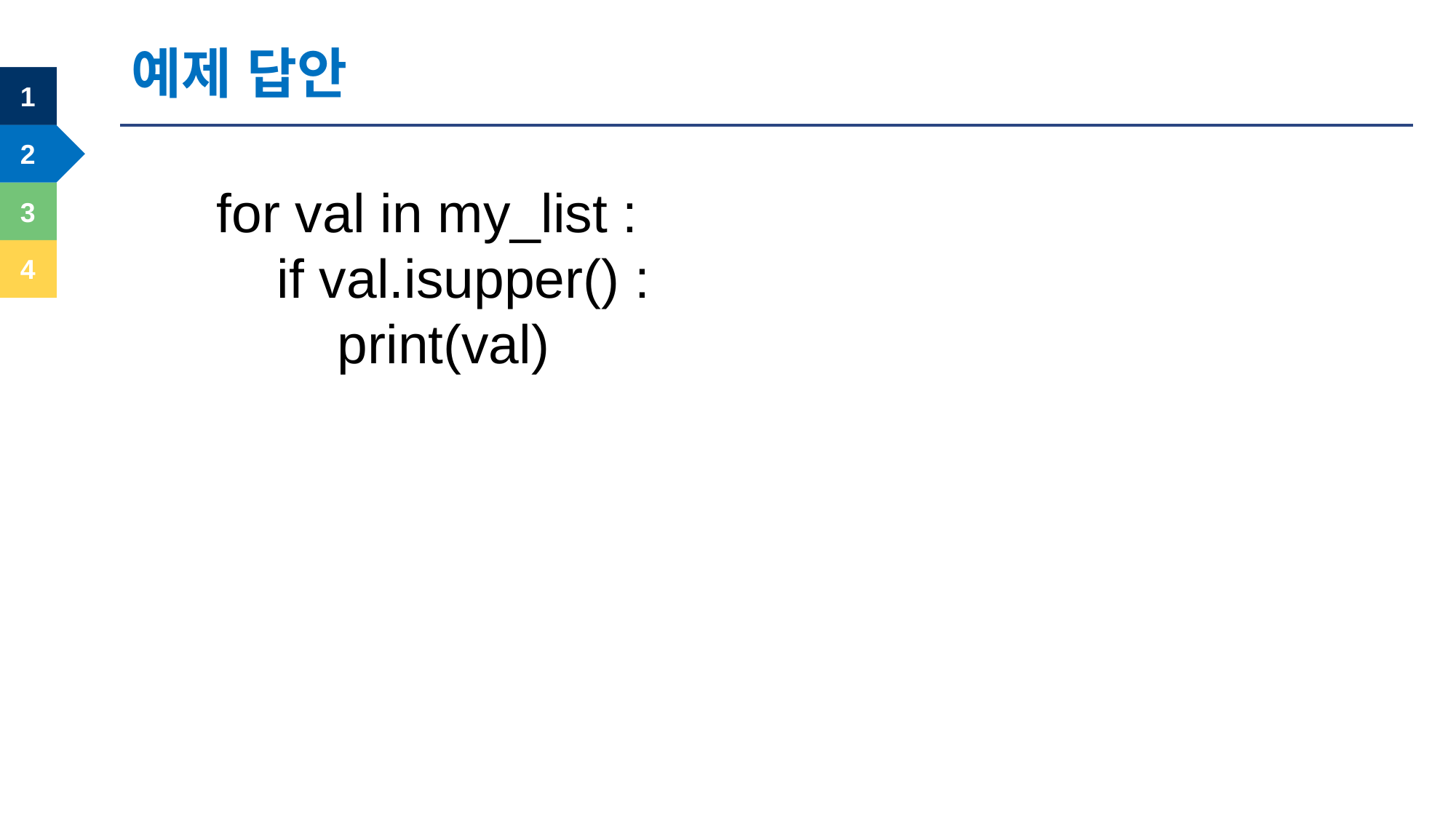

예제 답안
for val in my_list :
    if val.isupper() :
        print(val)